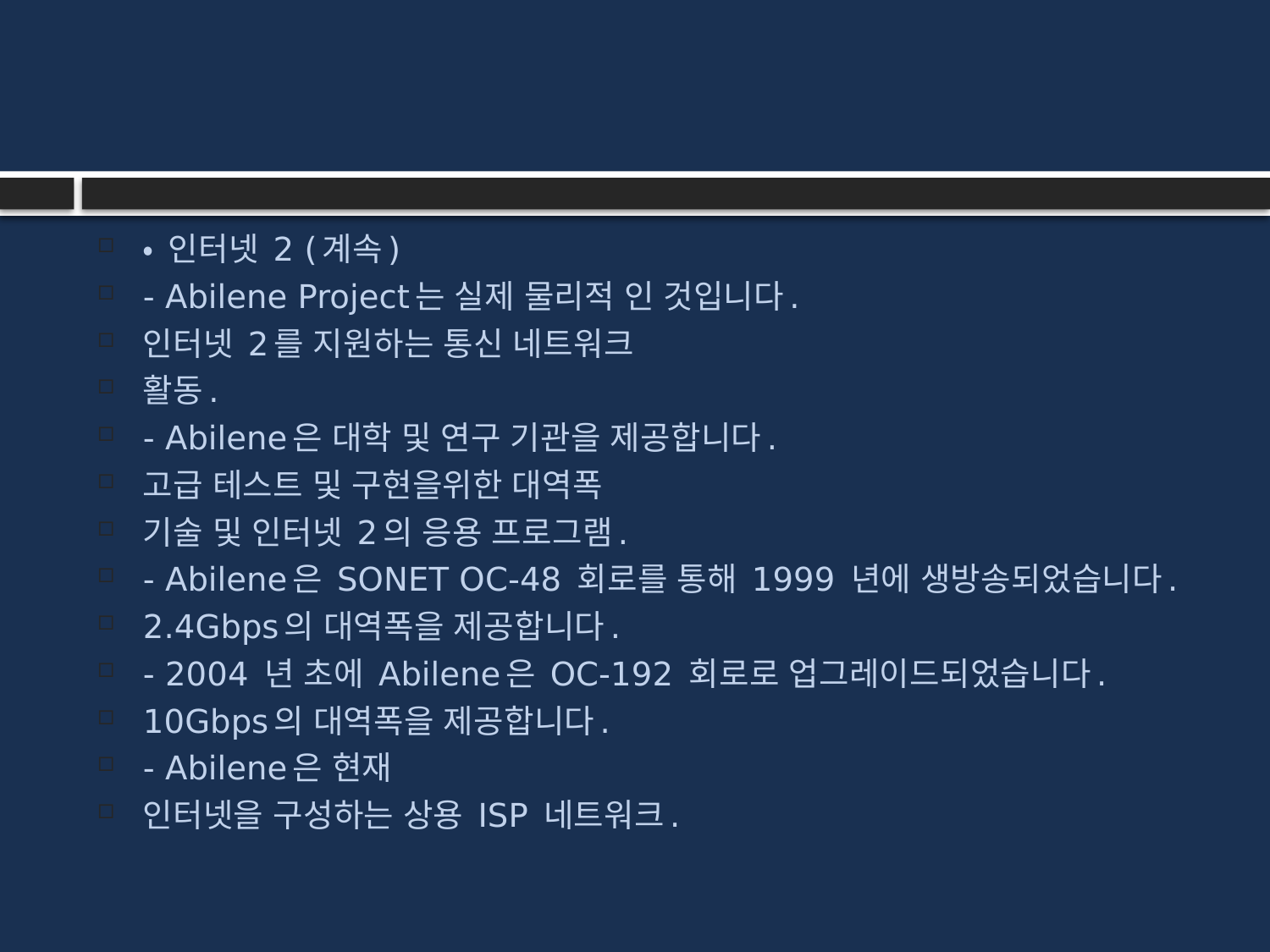

#
• 인터넷 2 (계속)
- Abilene Project는 실제 물리적 인 것입니다.
인터넷 2를 지원하는 통신 네트워크
활동.
- Abilene은 대학 및 연구 기관을 제공합니다.
고급 테스트 및 구현을위한 대역폭
기술 및 인터넷 2의 응용 프로그램.
- Abilene은 SONET OC-48 회로를 통해 1999 년에 생방송되었습니다.
2.4Gbps의 대역폭을 제공합니다.
- 2004 년 초에 Abilene은 OC-192 회로로 업그레이드되었습니다.
10Gbps의 대역폭을 제공합니다.
- Abilene은 현재
인터넷을 구성하는 상용 ISP 네트워크.